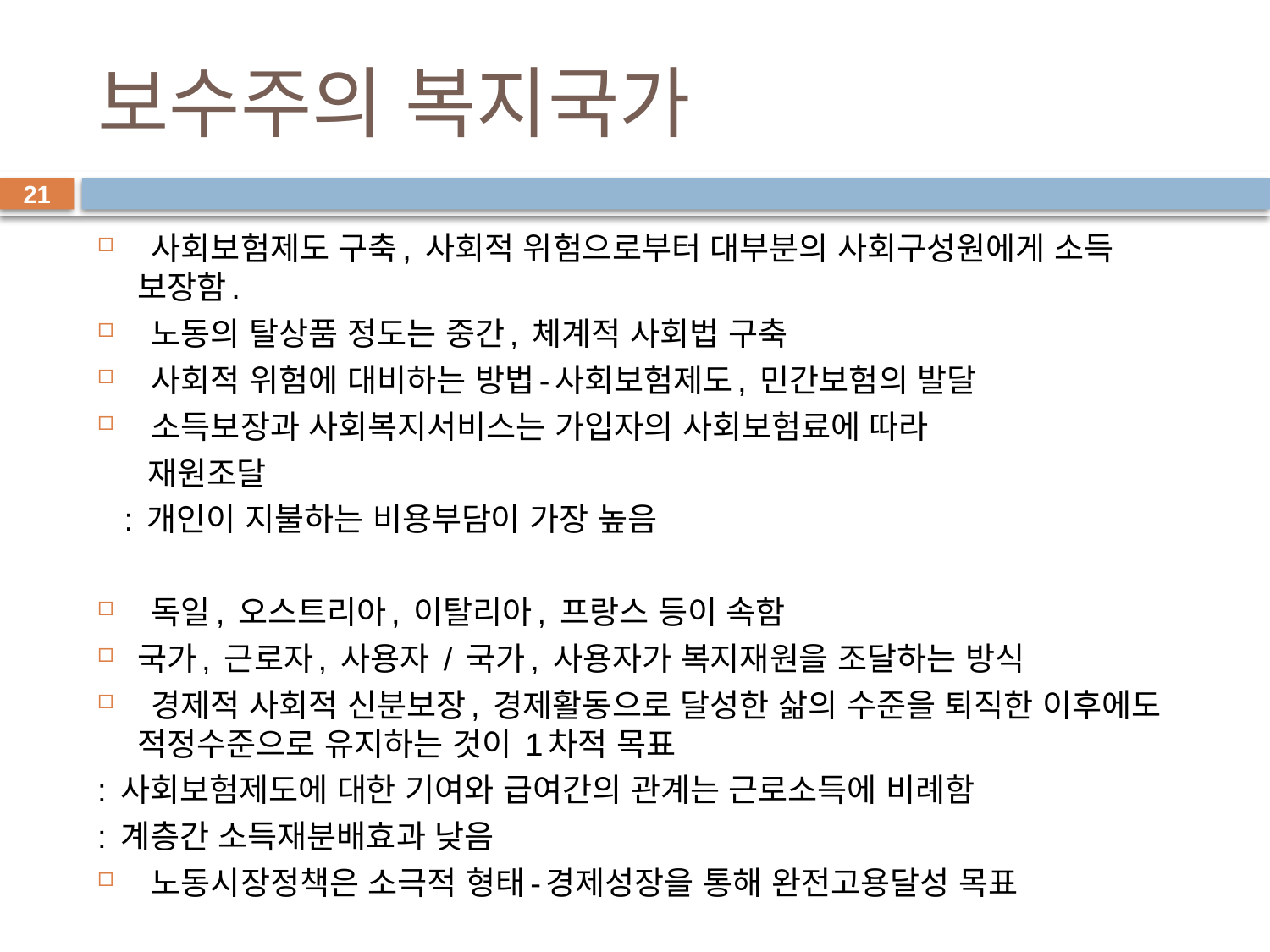

# 보수주의 복지국가
21
 사회보험제도 구축, 사회적 위험으로부터 대부분의 사회구성원에게 소득 보장함.
 노동의 탈상품 정도는 중간, 체계적 사회법 구축
 사회적 위험에 대비하는 방법-사회보험제도, 민간보험의 발달
 소득보장과 사회복지서비스는 가입자의 사회보험료에 따라
     재원조달
   : 개인이 지불하는 비용부담이 가장 높음

 독일, 오스트리아, 이탈리아, 프랑스 등이 속함
국가, 근로자, 사용자 / 국가, 사용자가 복지재원을 조달하는 방식
 경제적 사회적 신분보장, 경제활동으로 달성한 삶의 수준을 퇴직한 이후에도 적정수준으로 유지하는 것이 1차적 목표
: 사회보험제도에 대한 기여와 급여간의 관계는 근로소득에 비례함
: 계층간 소득재분배효과 낮음
 노동시장정책은 소극적 형태-경제성장을 통해 완전고용달성 목표